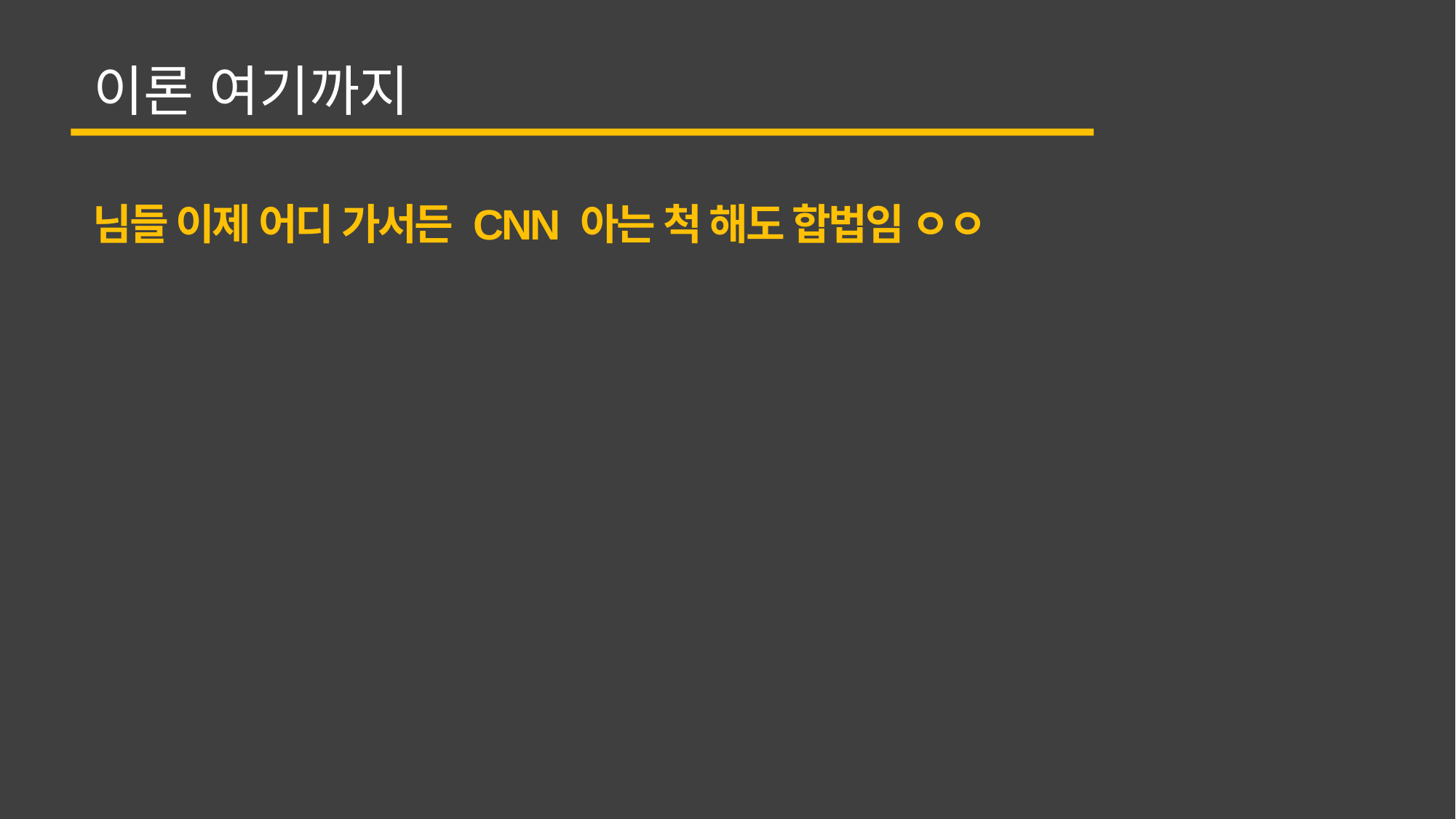

이론 여기까지

님들 이제 어디 가서든 CNN 아는 척 해도 합법임 ㅇㅇ